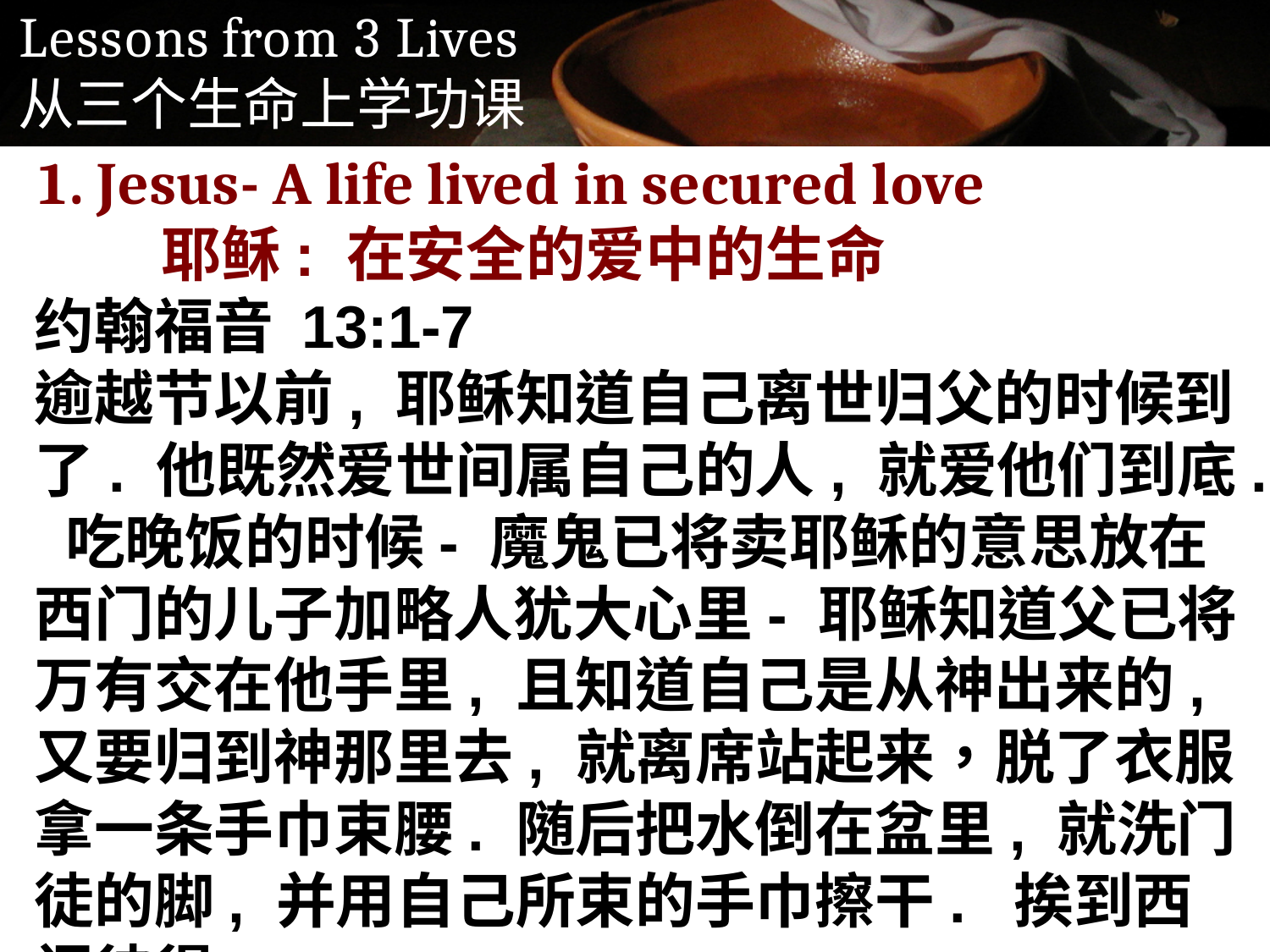

1. Jesus- A life lived in secured love
	耶稣: 在安全的爱中的生命
约翰福音 13:1-7
逾越节以前, 耶稣知道自己离世归父的时候到了. 他既然爱世间属自己的人, 就爱他们到底. 吃晚饭的时候- 魔鬼已将卖耶稣的意思放在西门的儿子加略人犹大心里- 耶稣知道父已将万有交在他手里, 且知道自己是从神出来的, 又要归到神那里去, 就离席站起来，脱了衣服 拿一条手巾束腰. 随后把水倒在盆里, 就洗门徒的脚, 并用自己所束的手巾擦干.  挨到西门彼得,